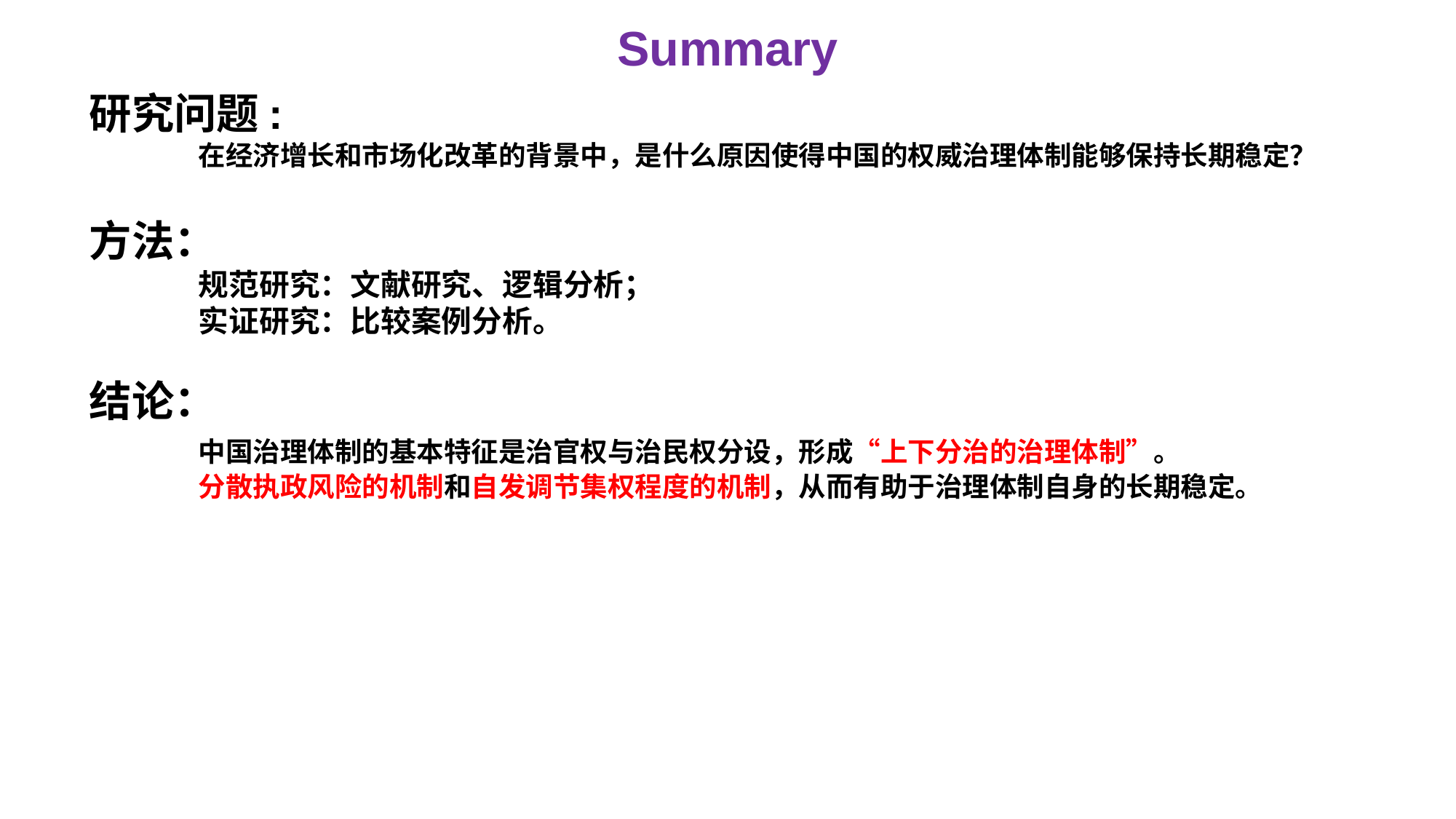

Summary
研究问题:
	在经济增长和市场化改革的背景中，是什么原因使得中国的权威治理体制能够保持长期稳定？

方法：
	规范研究：文献研究、逻辑分析；
	实证研究：比较案例分析。

结论：
	中国治理体制的基本特征是治官权与治民权分设，形成“上下分治的治理体制”。
	分散执政风险的机制和自发调节集权程度的机制，从而有助于治理体制自身的长期稳定。